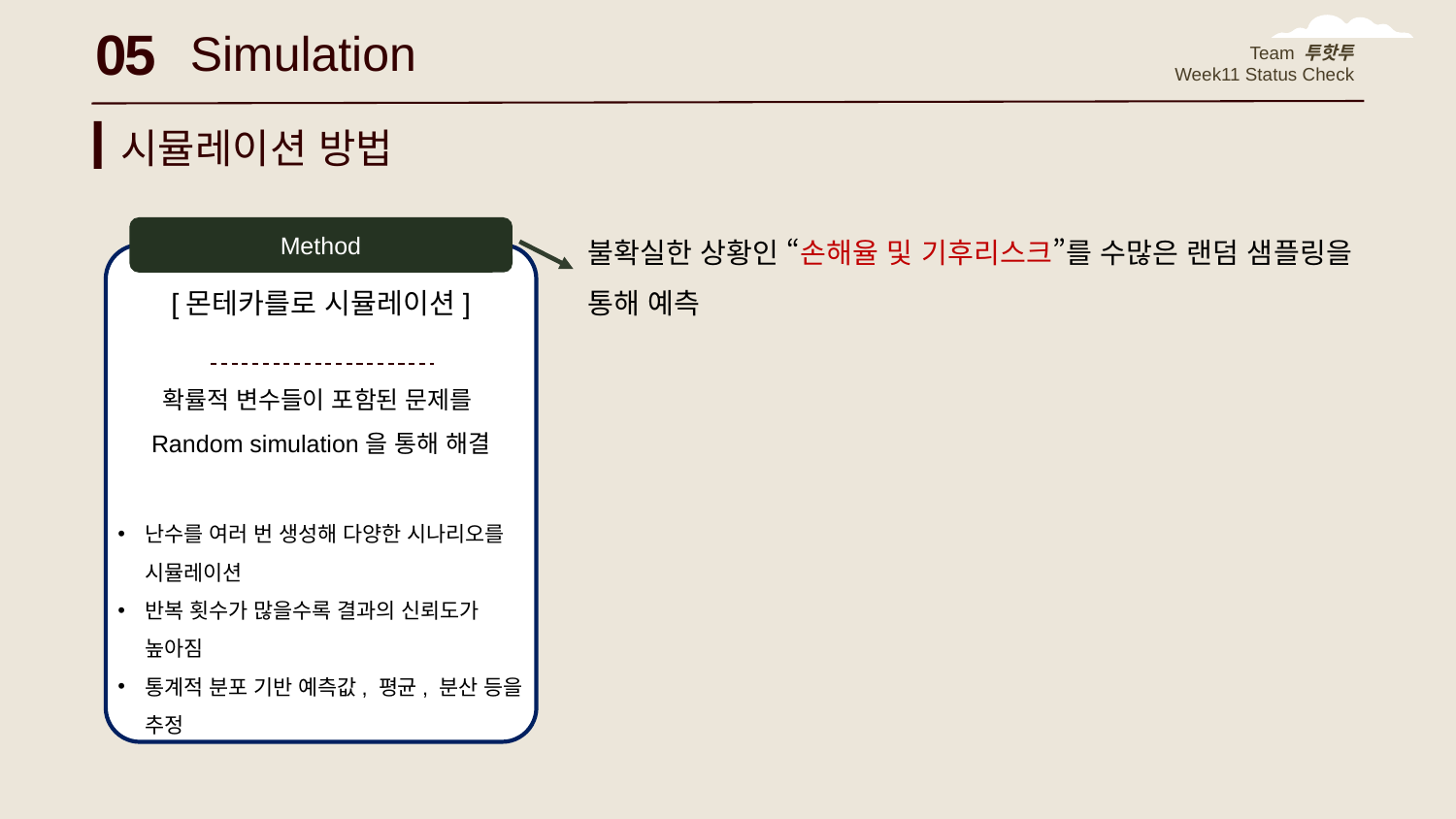

05
Simulation
Team 투핫투
Week11 Status Check
시뮬레이션 방법

불확실한 상황인 “손해율 및 기후리스크”를 수많은 랜덤 샘플링을 통해 예측
Method

[몬테카를로 시뮬레이션]

확률적 변수들이 포함된 문제를
Random simulation을 통해 해결

난수를 여러 번 생성해 다양한 시나리오를 시뮬레이션
반복 횟수가 많을수록 결과의 신뢰도가 높아짐
통계적 분포 기반 예측값, 평균, 분산 등을 추정